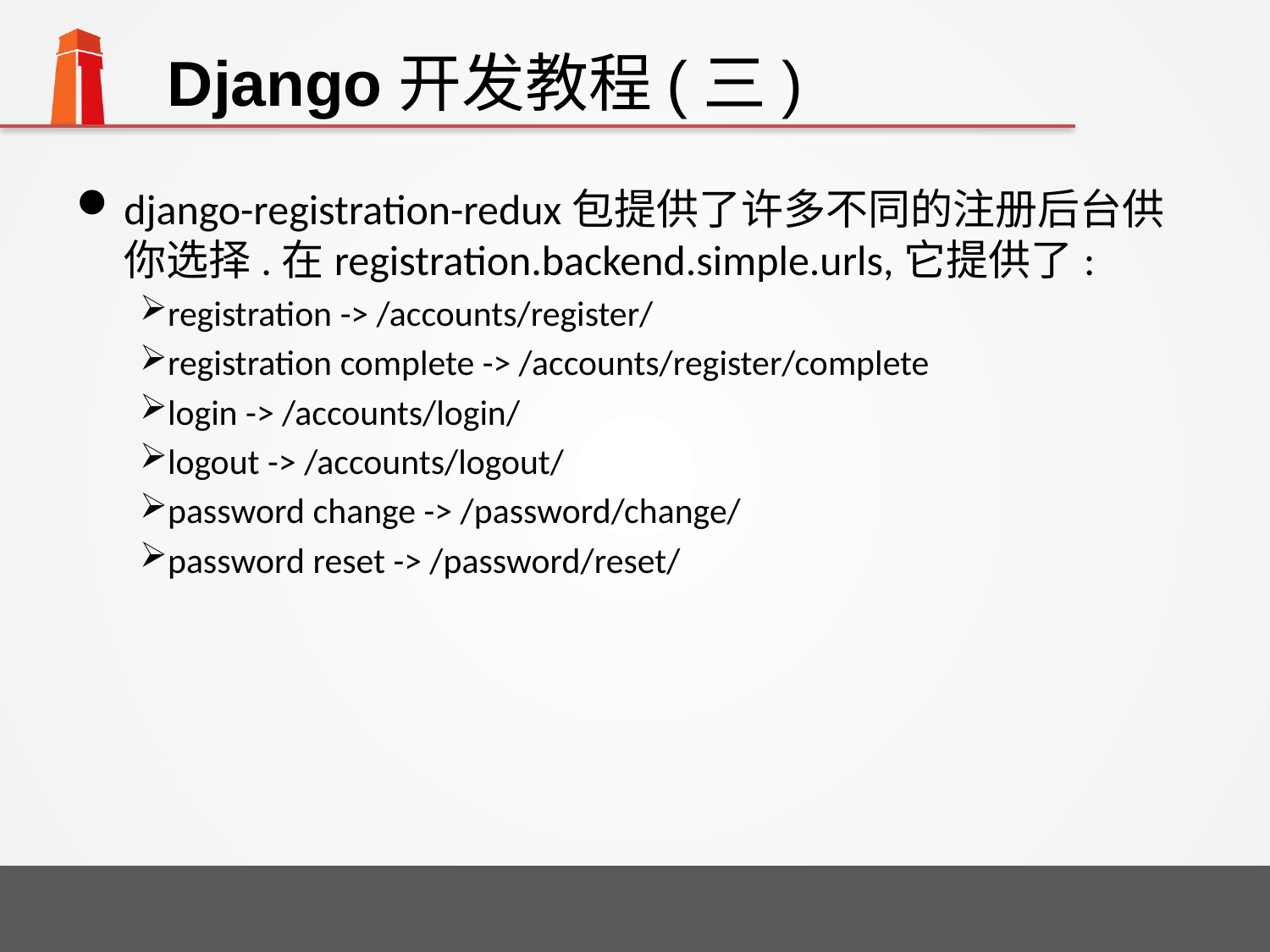

# Django开发教程(三)
django-registration-redux包提供了许多不同的注册后台供你选择.在registration.backend.simple.urls,它提供了:
registration -> /accounts/register/
registration complete -> /accounts/register/complete
login -> /accounts/login/
logout -> /accounts/logout/
password change -> /password/change/
password reset -> /password/reset/